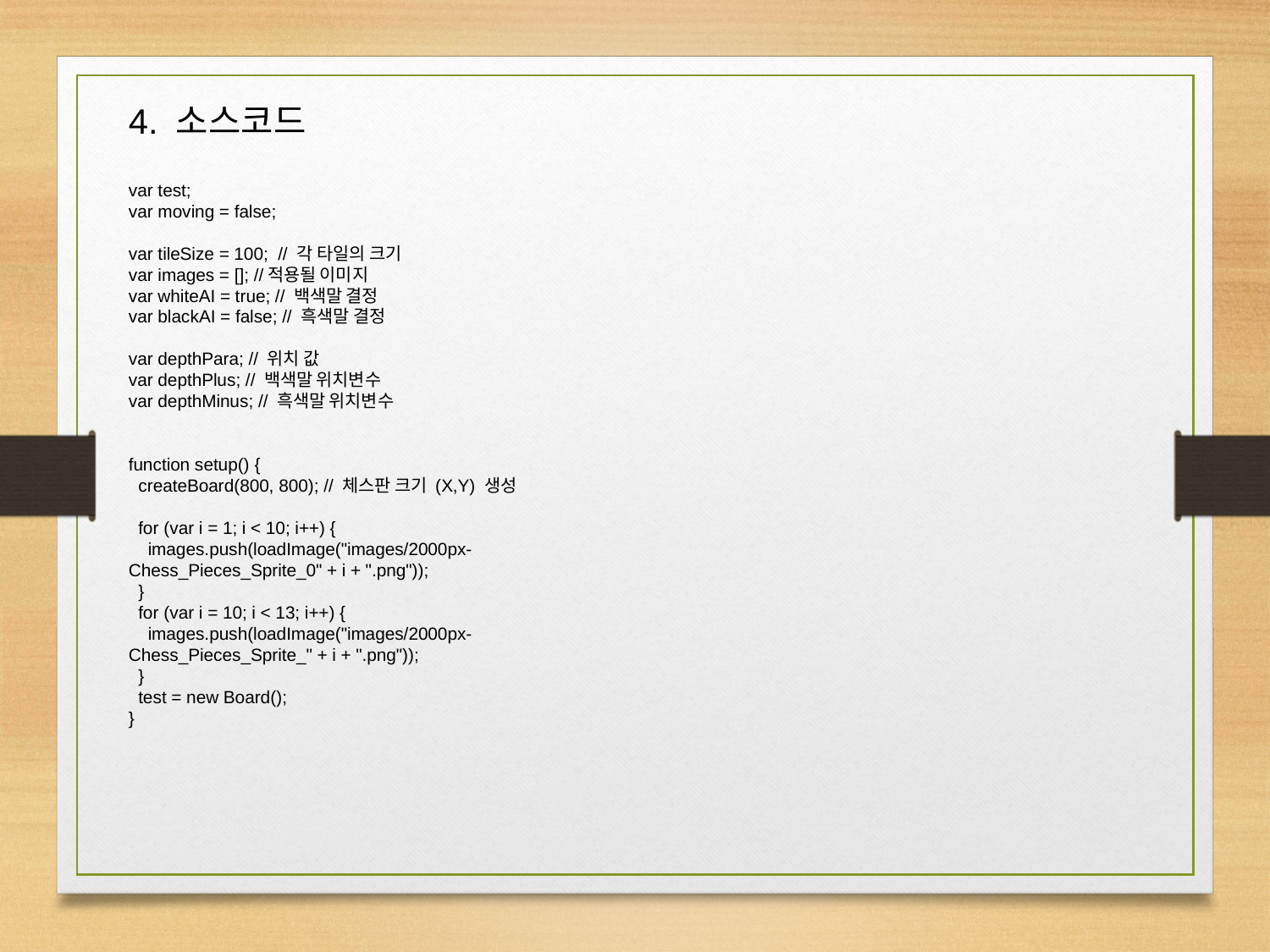

4. 소스코드

var test;
var moving = false;

var tileSize = 100;  // 각 타일의 크기
var images = []; //적용될 이미지
var whiteAI = true; // 백색말 결정
var blackAI = false; // 흑색말 결정

var depthPara; // 위치 값
var depthPlus; // 백색말 위치변수
var depthMinus; // 흑색말 위치변수

function setup() {
  createBoard(800, 800); // 체스판 크기 (X,Y) 생성

  for (var i = 1; i < 10; i++) {
    images.push(loadImage("images/2000px-Chess_Pieces_Sprite_0" + i + ".png"));
  }
  for (var i = 10; i < 13; i++) {
    images.push(loadImage("images/2000px-Chess_Pieces_Sprite_" + i + ".png"));
  }
  test = new Board();
}